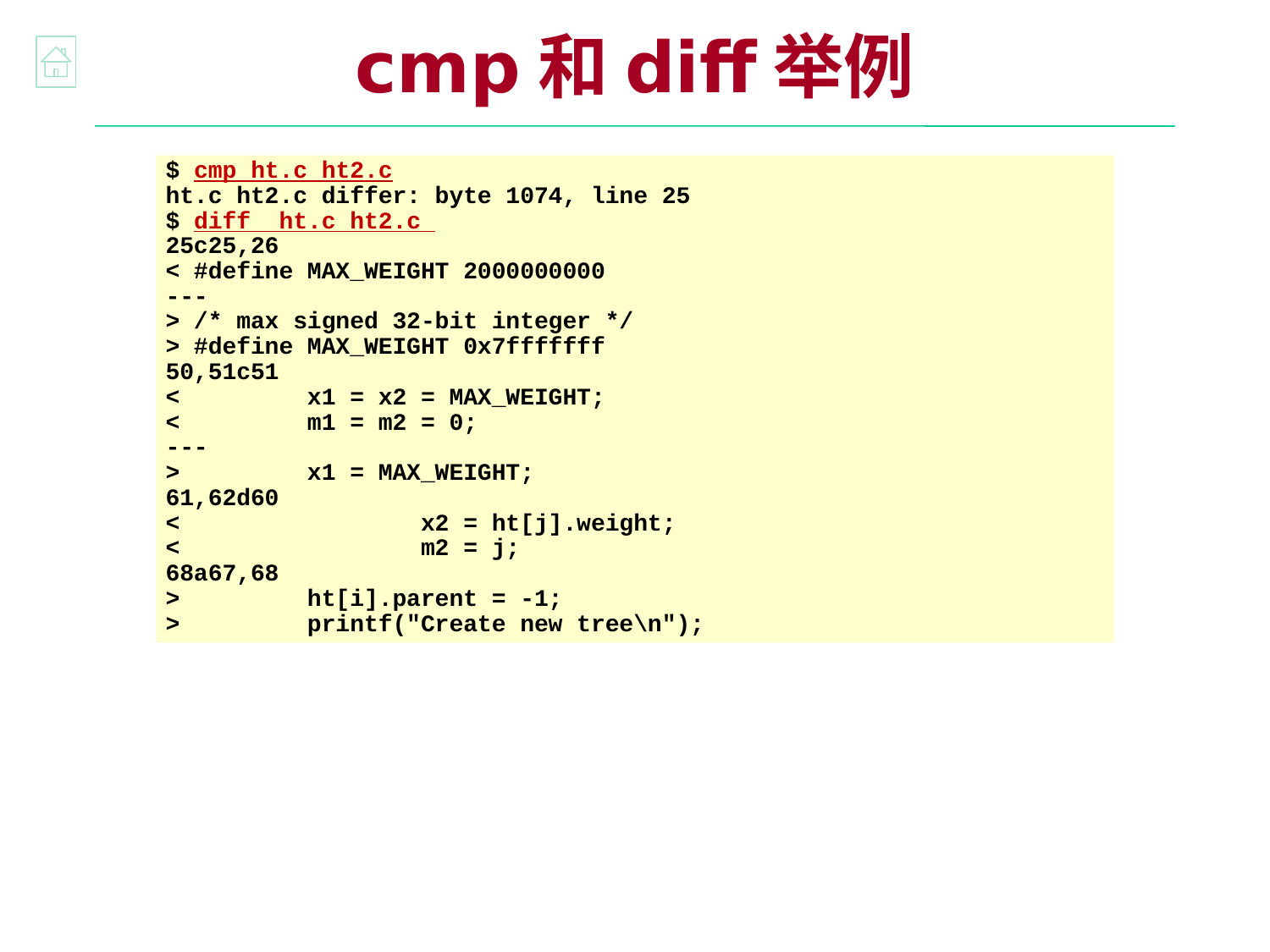

cmp和diff举例

$ cmp ht.c ht2.c
ht.c ht2.c differ: byte 1074, line 25
$ diff  ht.c ht2.c
25c25,26
< #define MAX_WEIGHT 2000000000
---
> /* max signed 32-bit integer */
> #define MAX_WEIGHT 0x7fffffff
50,51c51
<         x1 = x2 = MAX_WEIGHT;
<         m1 = m2 = 0;
---
>         x1 = MAX_WEIGHT;
61,62d60
<                 x2 = ht[j].weight;
<                 m2 = j;
68a67,68
>         ht[i].parent = -1;
>         printf("Create new tree\n");